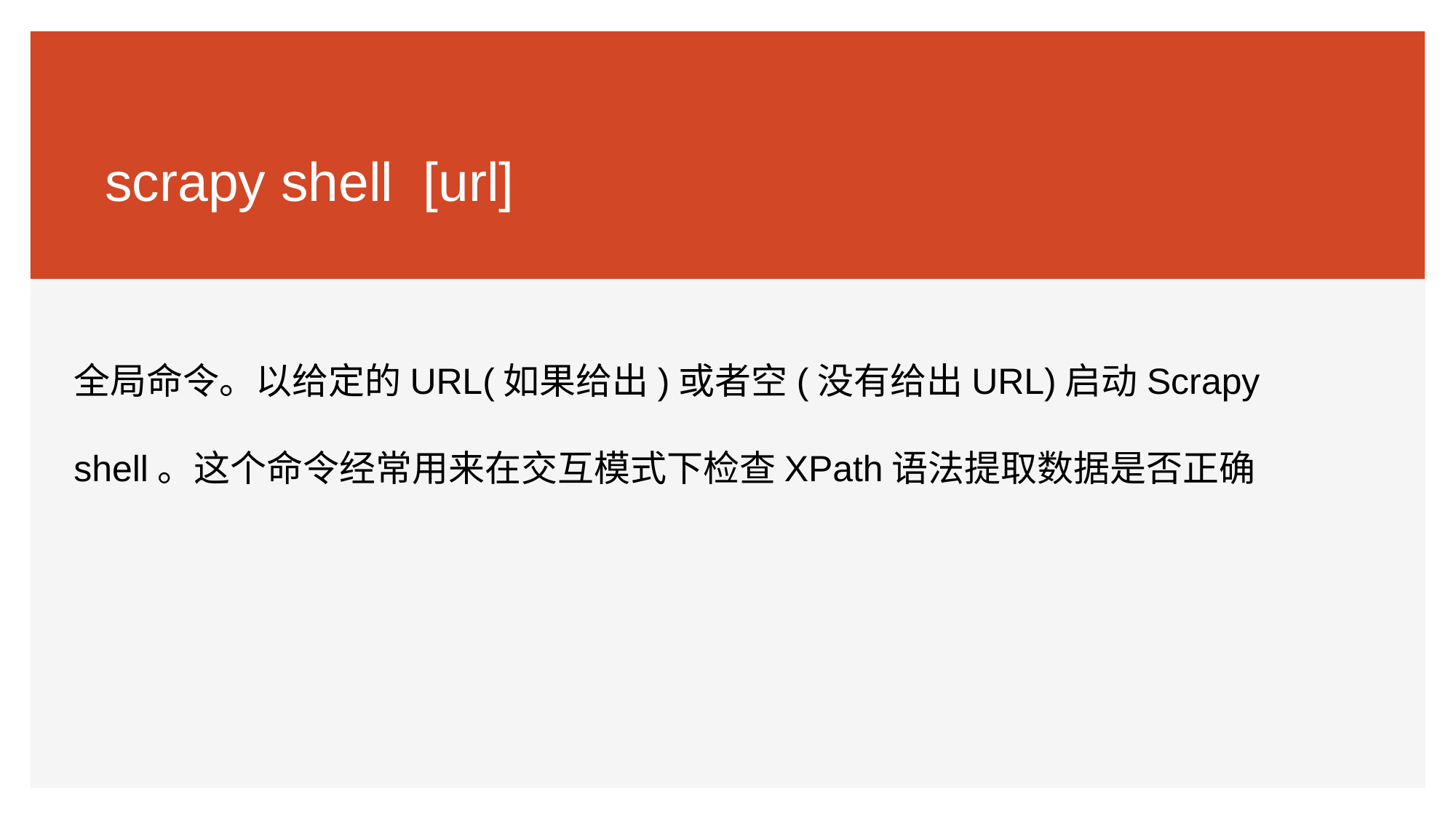

scrapy shell  [url]
#
全局命令。以给定的URL(如果给出)或者空(没有给出URL)启动Scrapy shell。这个命令经常用来在交互模式下检查XPath语法提取数据是否正确